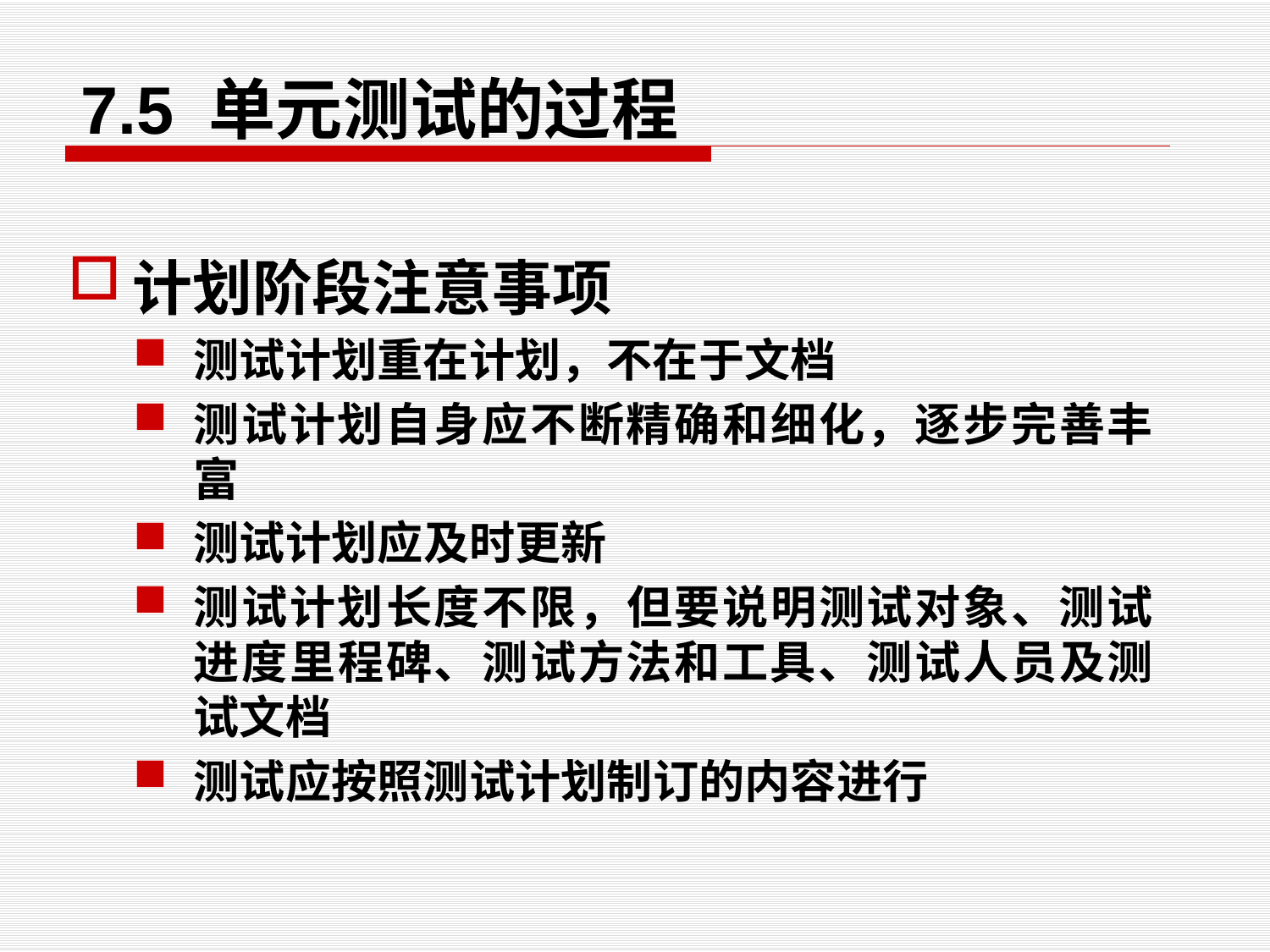

# 7.5 单元测试的过程
计划阶段注意事项
测试计划重在计划，不在于文档
测试计划自身应不断精确和细化，逐步完善丰富
测试计划应及时更新
测试计划长度不限，但要说明测试对象、测试进度里程碑、测试方法和工具、测试人员及测试文档
测试应按照测试计划制订的内容进行